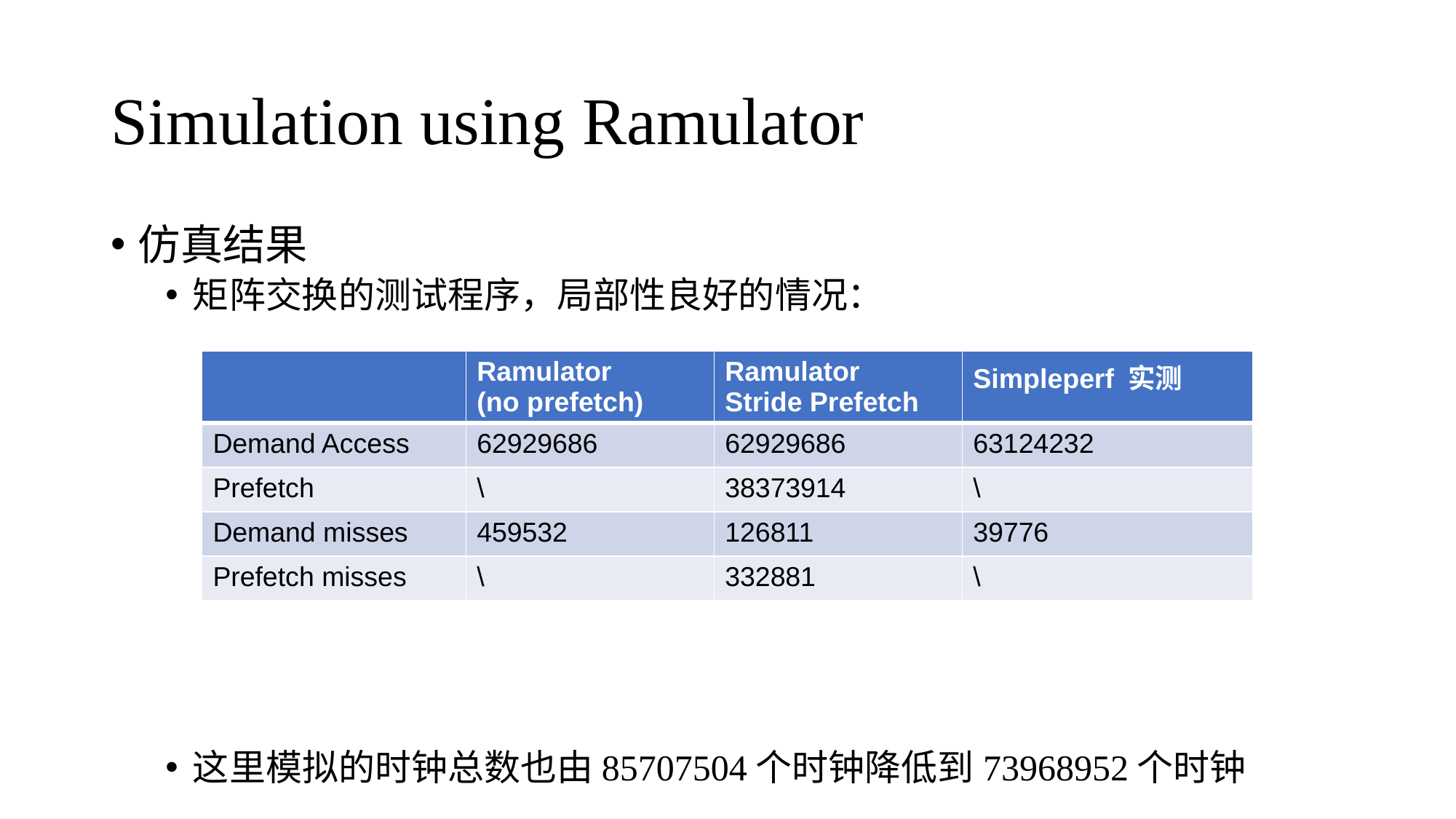

# Simulation using Ramulator
仿真结果
矩阵交换的测试程序，局部性良好的情况：

这里模拟的时钟总数也由85707504个时钟降低到73968952个时钟

|  | Ramulator (no prefetch) | Ramulator Stride Prefetch | Simpleperf 实测 |
| --- | --- | --- | --- |
| Demand Access | 62929686 | 62929686 | 63124232 |
| Prefetch | \ | 38373914 | \ |
| Demand misses | 459532 | 126811 | 39776 |
| Prefetch misses | \ | 332881 | \ |